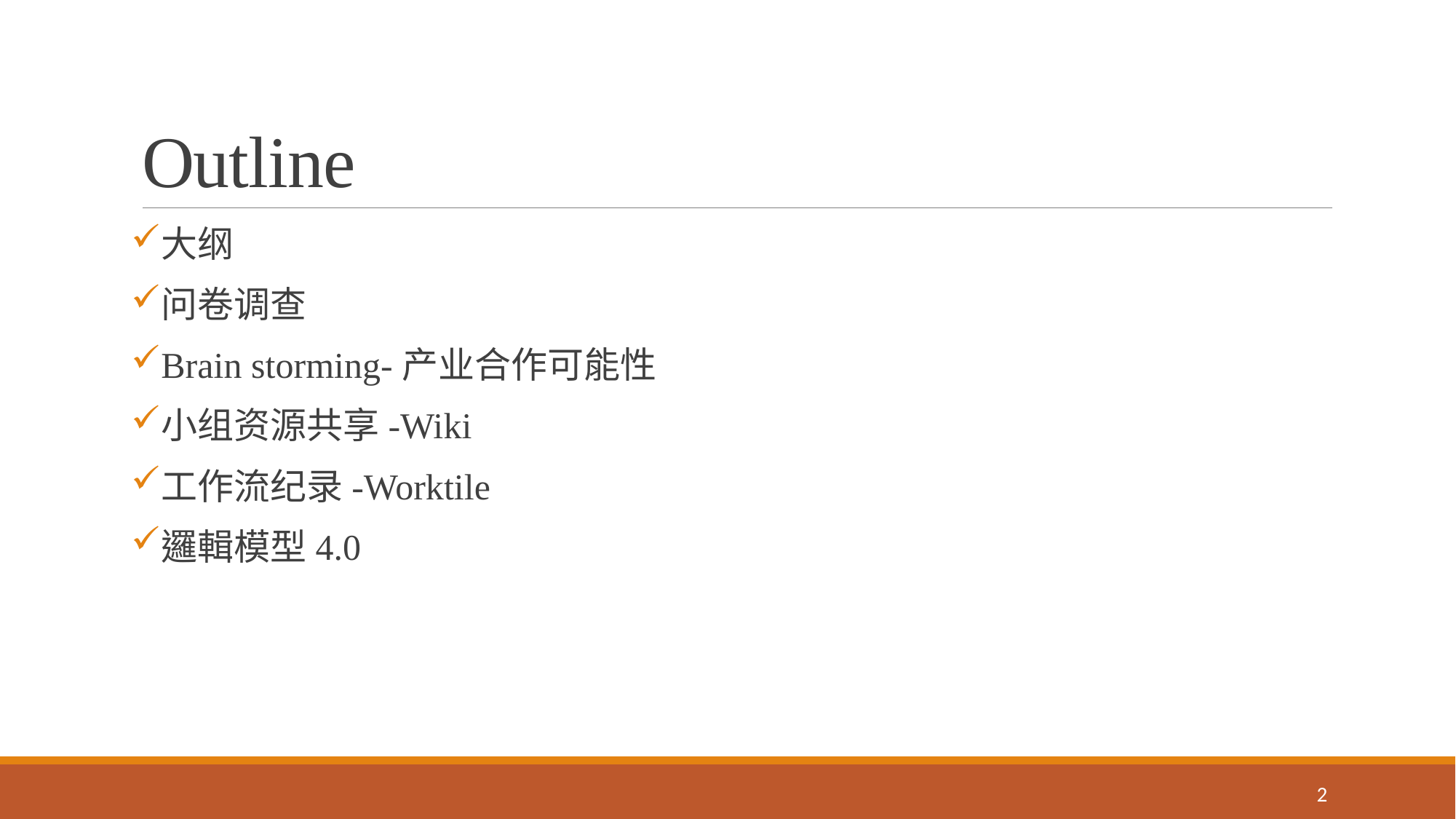

# Outline
大纲
问卷调查
Brain storming-产业合作可能性
小组资源共享-Wiki
工作流纪录-Worktile
邏輯模型4.0
2